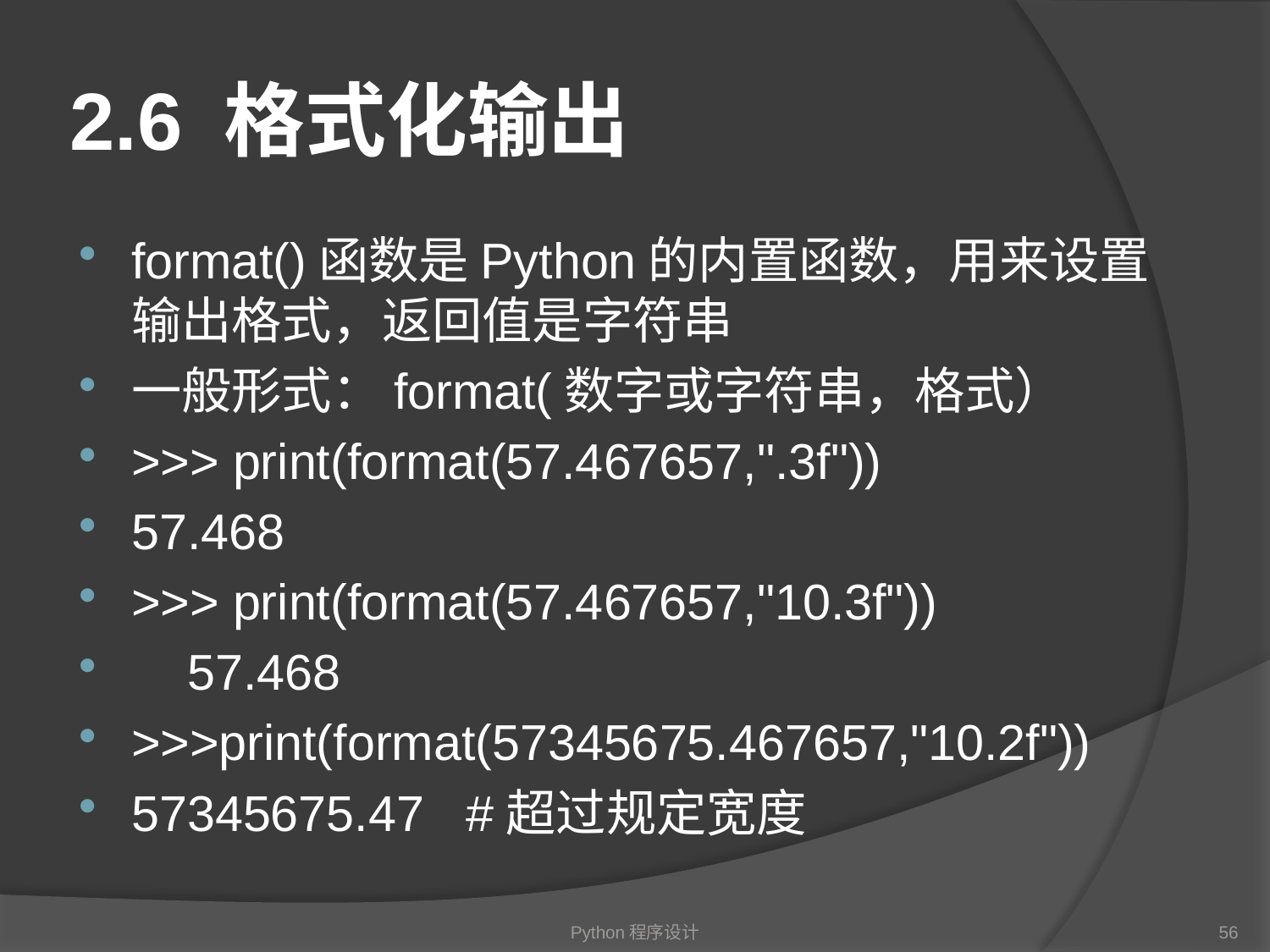

# 2.6 格式化输出
format()函数是Python的内置函数，用来设置输出格式，返回值是字符串
一般形式：format(数字或字符串，格式）
>>> print(format(57.467657,".3f"))
57.468
>>> print(format(57.467657,"10.3f"))
    57.468
>>>print(format(57345675.467657,"10.2f"))
57345675.47   #超过规定宽度

Python程序设计
56